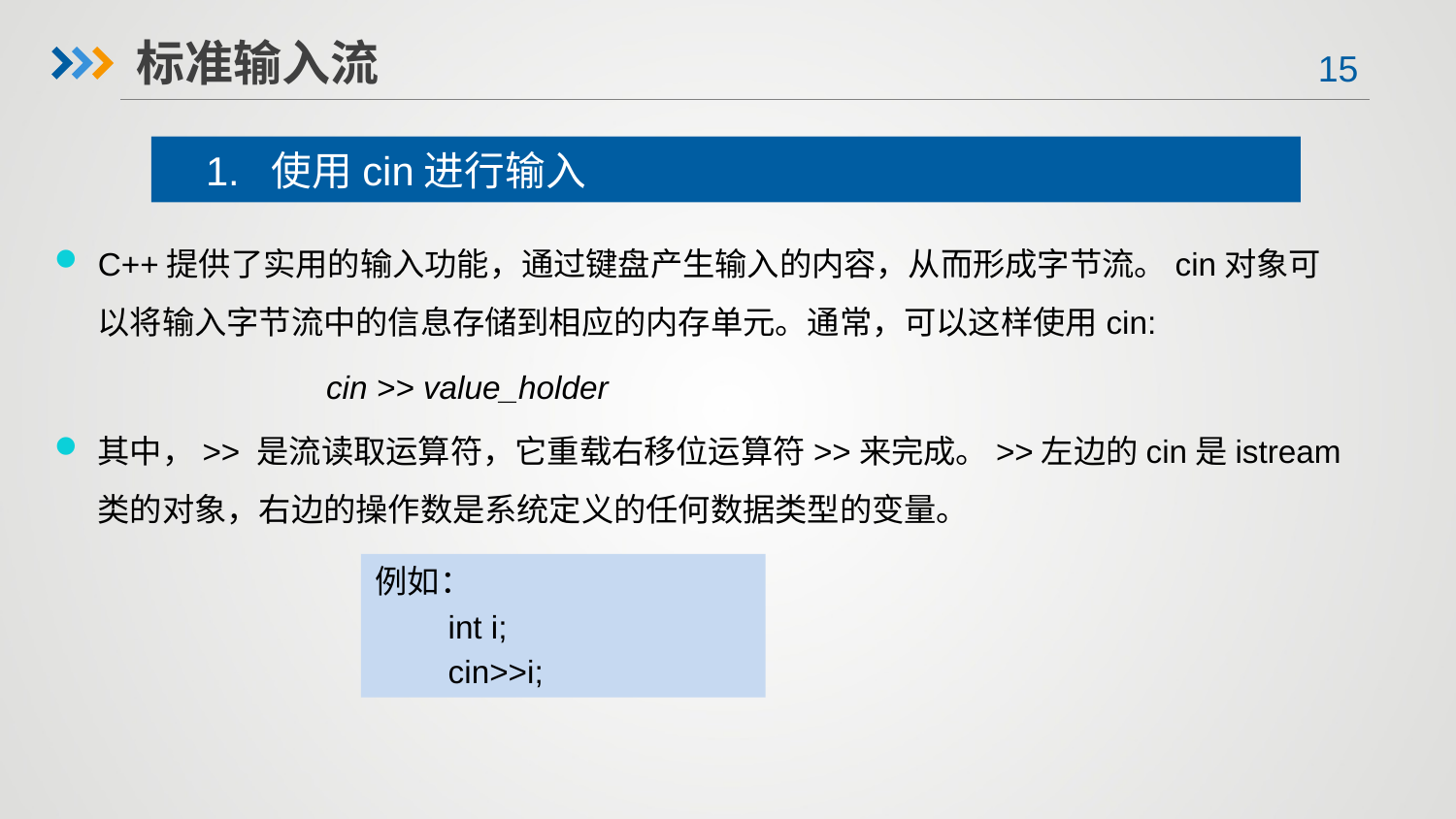

标准输入流

1.  使用cin进行输入
C++提供了实用的输入功能，通过键盘产生输入的内容，从而形成字节流。cin对象可以将输入字节流中的信息存储到相应的内存单元。通常，可以这样使用cin:
cin >> value_holder
其中，>> 是流读取运算符，它重载右移位运算符>>来完成。>>左边的cin是istream类的对象，右边的操作数是系统定义的任何数据类型的变量。
例如：
int i;
cin>>i;